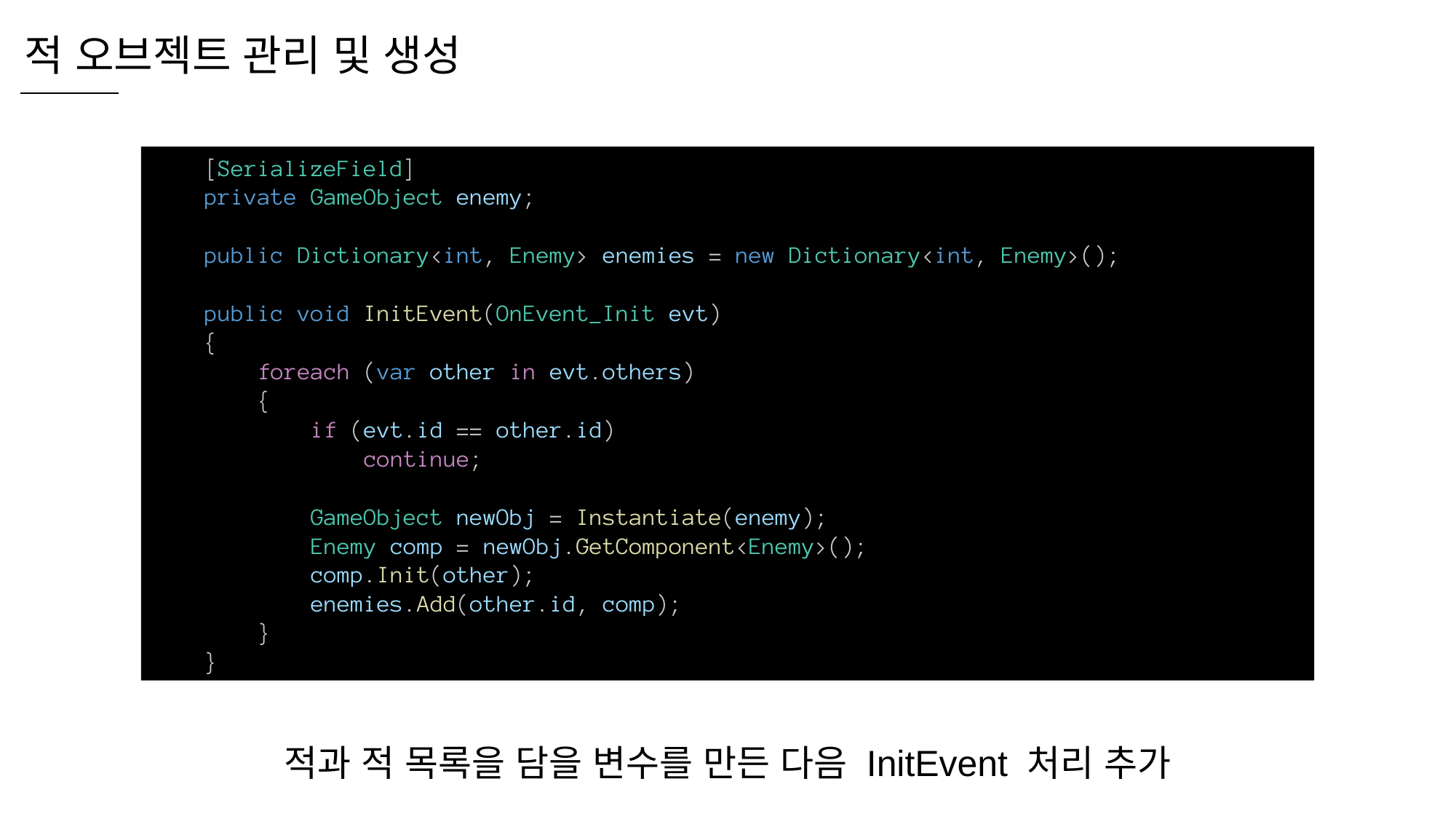

적 오브젝트 관리 및 생성
    [SerializeField]
    private GameObject enemy;
    public Dictionary<int, Enemy> enemies = new Dictionary<int, Enemy>();
    public void InitEvent(OnEvent_Init evt)
    {
        foreach (var other in evt.others)
        {
            if (evt.id == other.id)
                continue;
            GameObject newObj = Instantiate(enemy);
            Enemy comp = newObj.GetComponent<Enemy>();
            comp.Init(other);
            enemies.Add(other.id, comp);
        }
    }
적과 적 목록을 담을 변수를 만든 다음 InitEvent 처리 추가